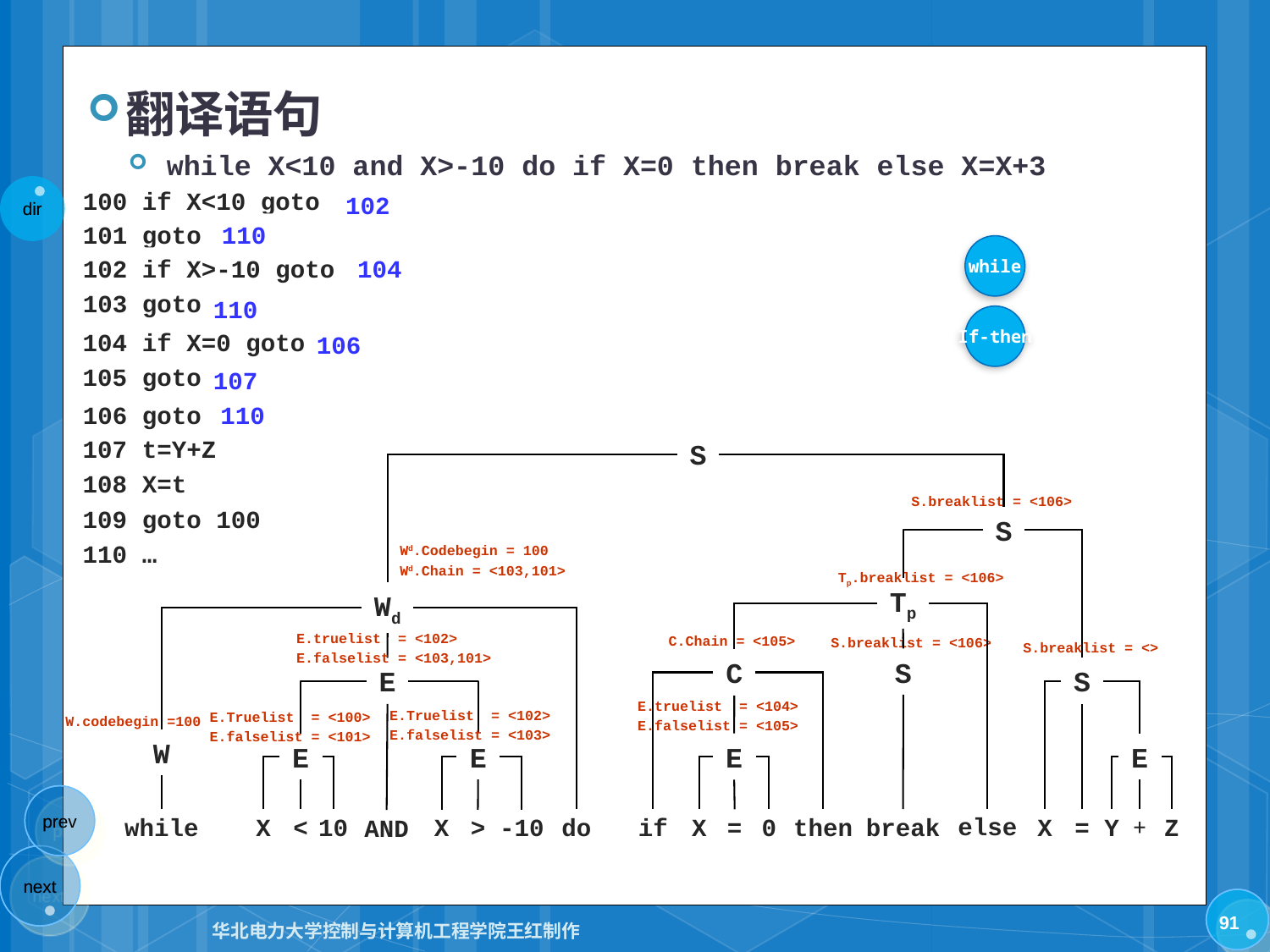

翻译语句
while X<10 and X>-10 do if X=0 then break else X=X+3
100 if X<10 goto —
101 goto —
102
110
while
104
102 if X>-10 goto —
103 goto —
110
If-then
104 if X=0 goto -
105 goto -
106
107
106 goto -
110
107 t=Y+Z
108 X=t
S
S.breaklist = <106>
109 goto 100
110 …
S
Wd.Codebegin = 100
Wd.Chain = <103,101>
Tp.breaklist = <106>
Tp
Wd
E.truelist  = <102>
E.falselist = <103,101>
C.Chain = <105>
S.breaklist = <106>
S.breaklist = <>
S
C
E
S
E.truelist  = <104>
E.falselist = <105>
E.Truelist  = <102>
E.falselist = <103>
E.Truelist  = <100>
E.falselist = <101>
W.codebegin =100
W
E
E
E
E
else
break
while
X
<
10
do
if
X
=
0
then
X
=
Y
+
Z
X
>
-10
AND
91
华北电力大学控制与计算机工程学院王红制作